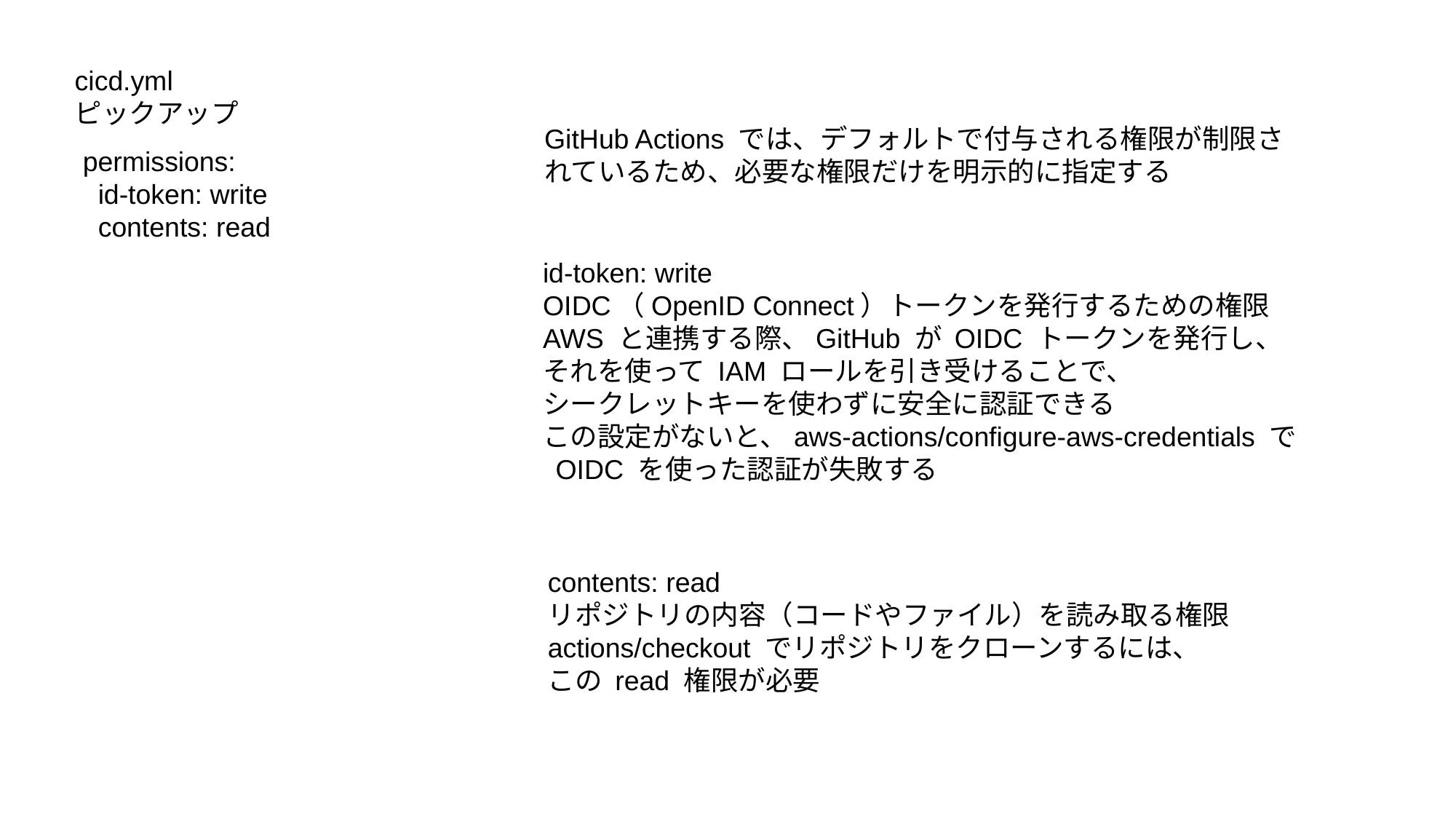

cicd.yml　ピックアップ
GitHub Actions では、デフォルトで付与される権限が制限されているため、必要な権限だけを明示的に指定する
permissions:
  id-token: write
  contents: read
id-token: write
OIDC（OpenID Connect）トークンを発行するための権限
AWS と連携する際、GitHub が OIDC トークンを発行し、
それを使って IAM ロールを引き受けることで、
シークレットキーを使わずに安全に認証できる
この設定がないと、aws-actions/configure-aws-credentials で
 OIDC を使った認証が失敗する

contents: read
リポジトリの内容（コードやファイル）を読み取る権限
actions/checkout でリポジトリをクローンするには、
この read 権限が必要